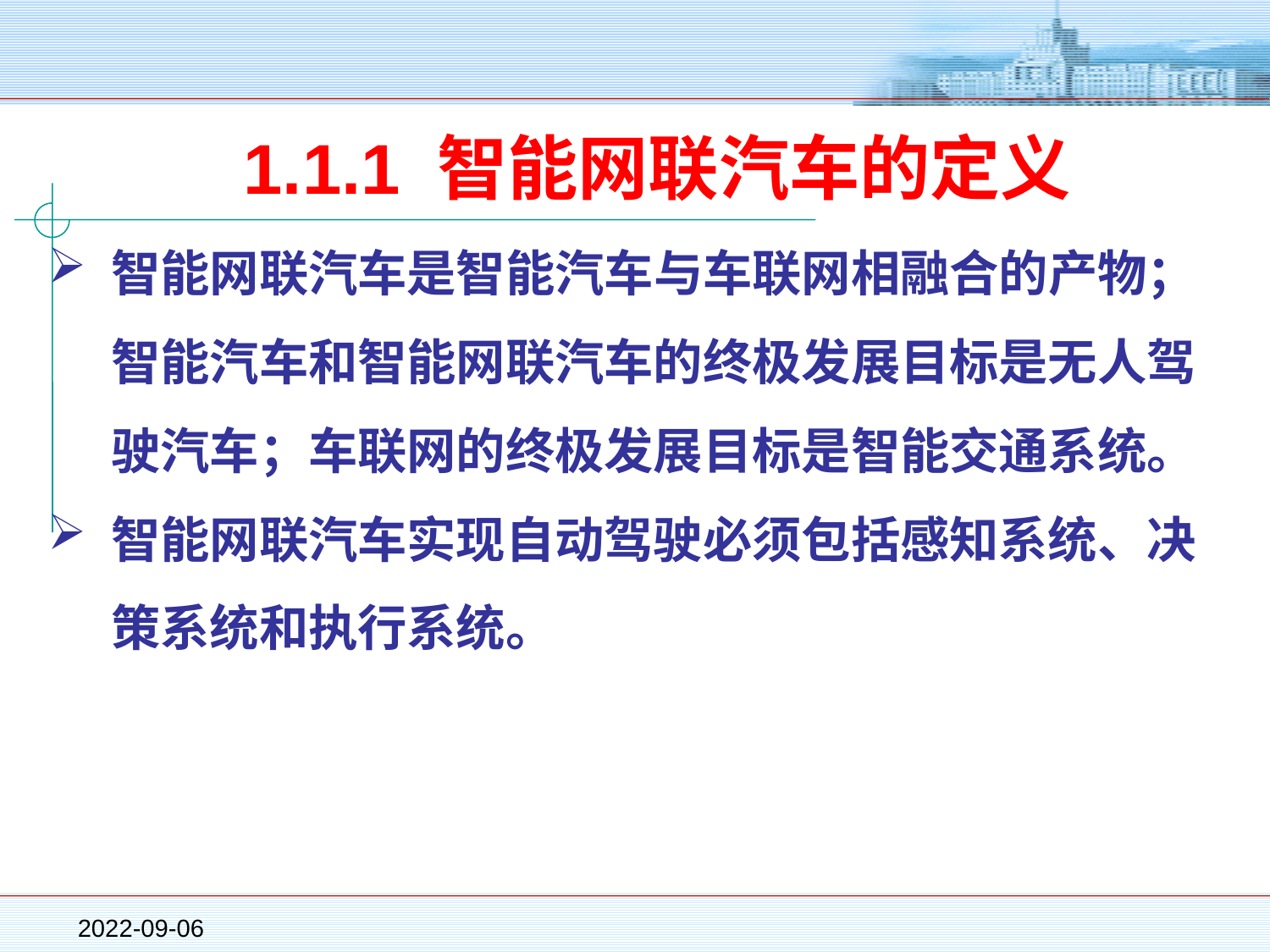

# 1.1.1 智能网联汽车的定义
智能网联汽车是智能汽车与车联网相融合的产物；智能汽车和智能网联汽车的终极发展目标是无人驾驶汽车；车联网的终极发展目标是智能交通系统。
智能网联汽车实现自动驾驶必须包括感知系统、决策系统和执行系统。
2022-09-06